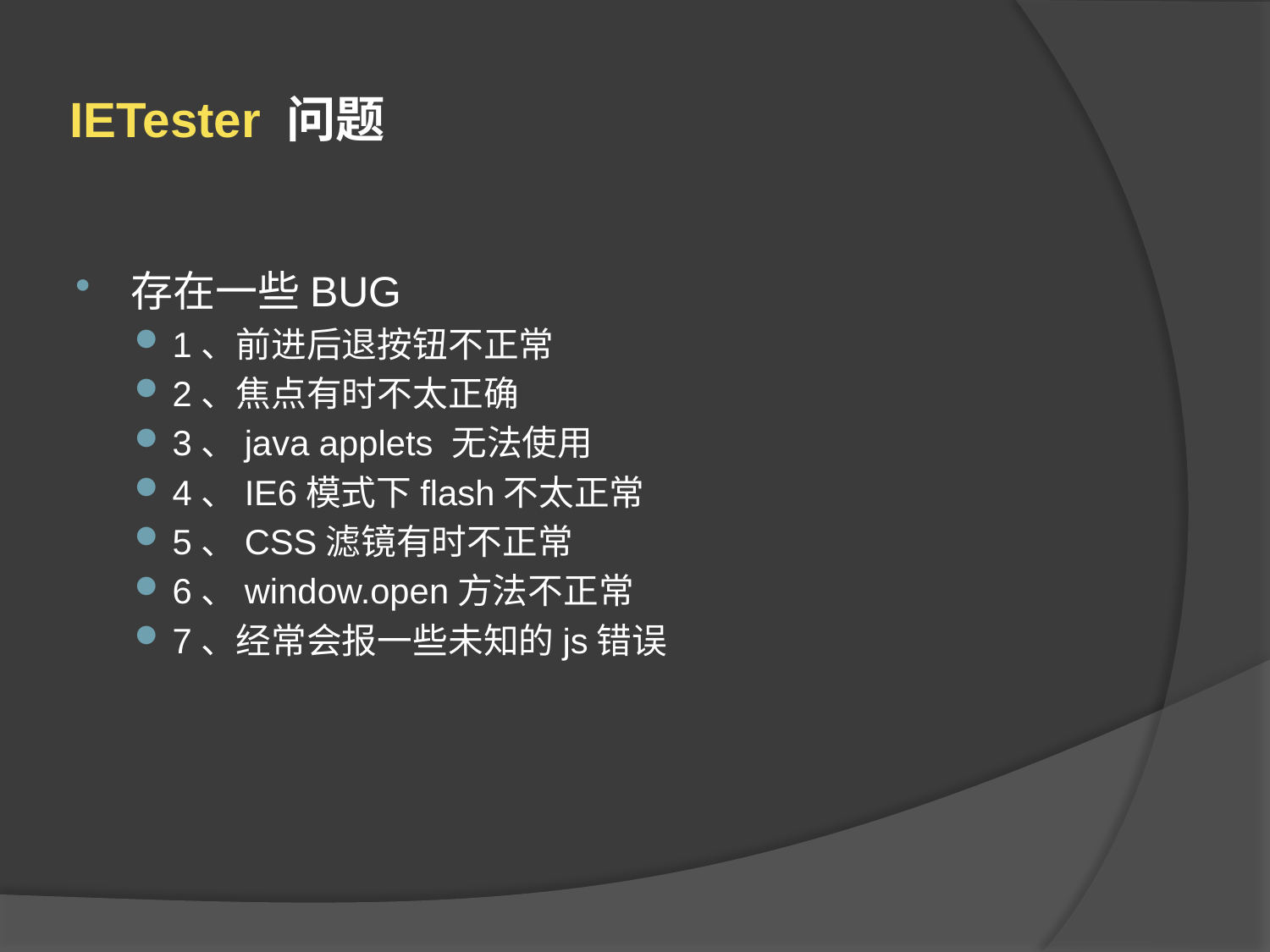

# IETester 问题
存在一些BUG
1、前进后退按钮不正常
2、焦点有时不太正确
3、java applets 无法使用
4、IE6模式下flash不太正常
5、CSS滤镜有时不正常
6、window.open方法不正常
7、经常会报一些未知的js错误